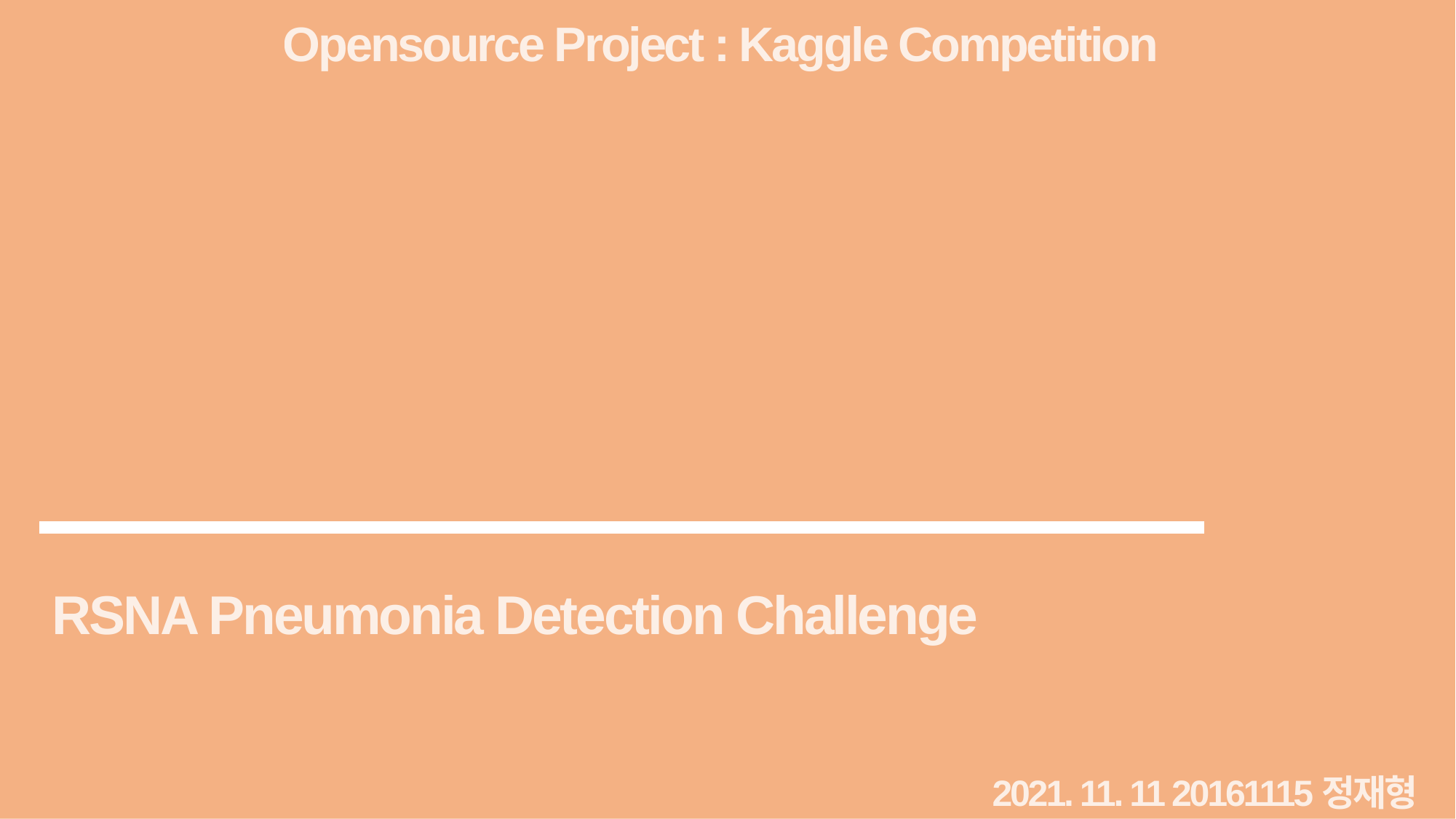

Opensource Project : Kaggle Competition

RSNA Pneumonia Detection Challenge
2021. 11. 11 20161115정재형